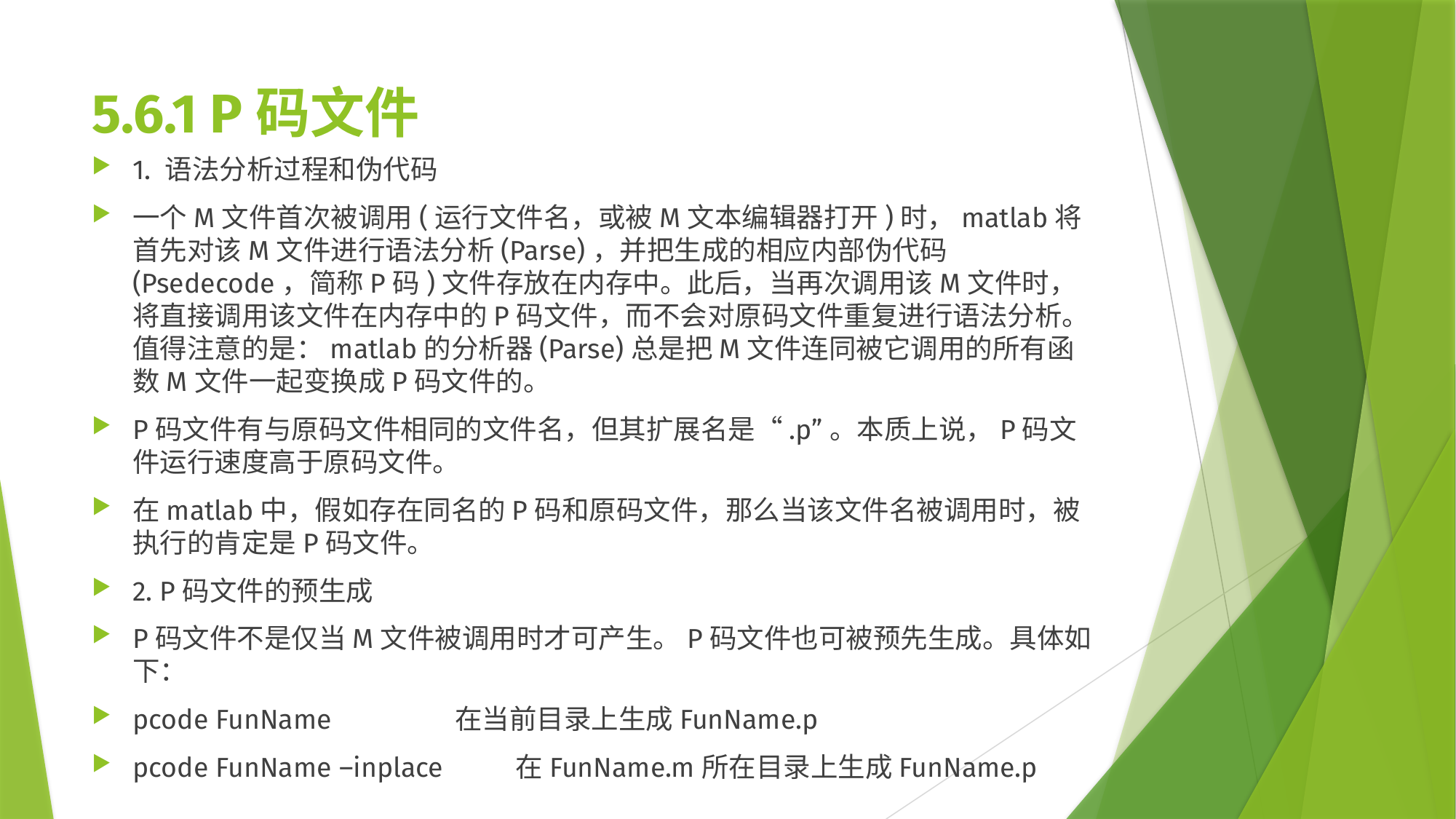

# 5.6.1 P码文件
1. 语法分析过程和伪代码
一个M文件首次被调用(运行文件名，或被M文本编辑器打开)时，matlab将首先对该M文件进行语法分析(Parse)，并把生成的相应内部伪代码(Psedecode，简称P码)文件存放在内存中。此后，当再次调用该M文件时，将直接调用该文件在内存中的P码文件，而不会对原码文件重复进行语法分析。值得注意的是：matlab的分析器(Parse)总是把M文件连同被它调用的所有函数M文件一起变换成P码文件的。
P码文件有与原码文件相同的文件名，但其扩展名是“.p”。本质上说，P码文件运行速度高于原码文件。
在matlab中，假如存在同名的P码和原码文件，那么当该文件名被调用时，被执行的肯定是P码文件。
2. P码文件的预生成
P码文件不是仅当M文件被调用时才可产生。P码文件也可被预先生成。具体如下：
pcode FunName                在当前目录上生成FunName.p
pcode FunName –inplace         在FunName.m所在目录上生成FunName.p